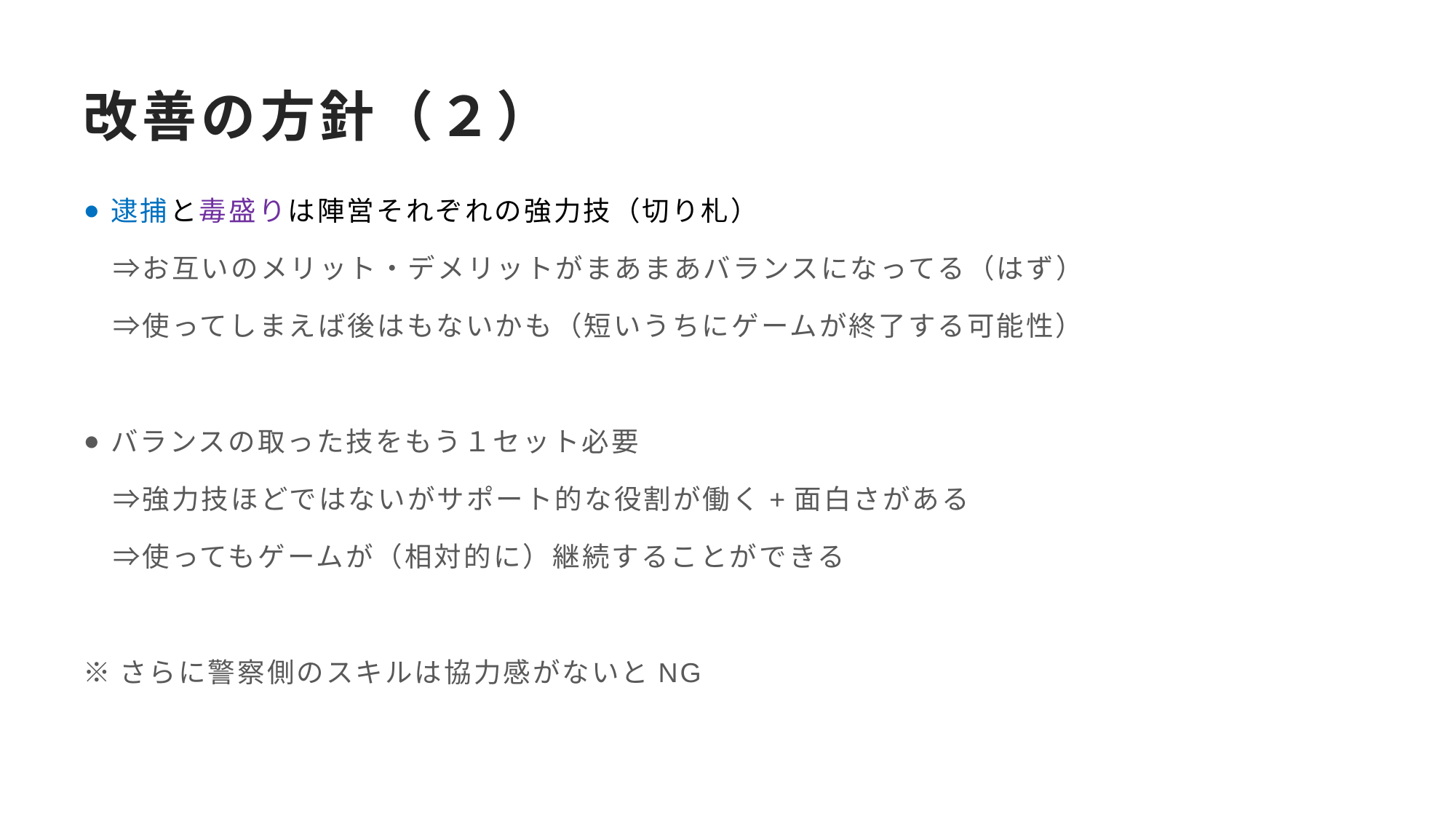

# 改善の方針（２）
逮捕と毒盛りは陣営それぞれの強力技（切り札）
　⇒お互いのメリット・デメリットがまあまあバランスになってる（はず）
　⇒使ってしまえば後はもないかも（短いうちにゲームが終了する可能性）

バランスの取った技をもう１セット必要
　⇒強力技ほどではないがサポート的な役割が働く+面白さがある
　⇒使ってもゲームが（相対的に）継続することができる

※さらに警察側のスキルは協力感がないとNG